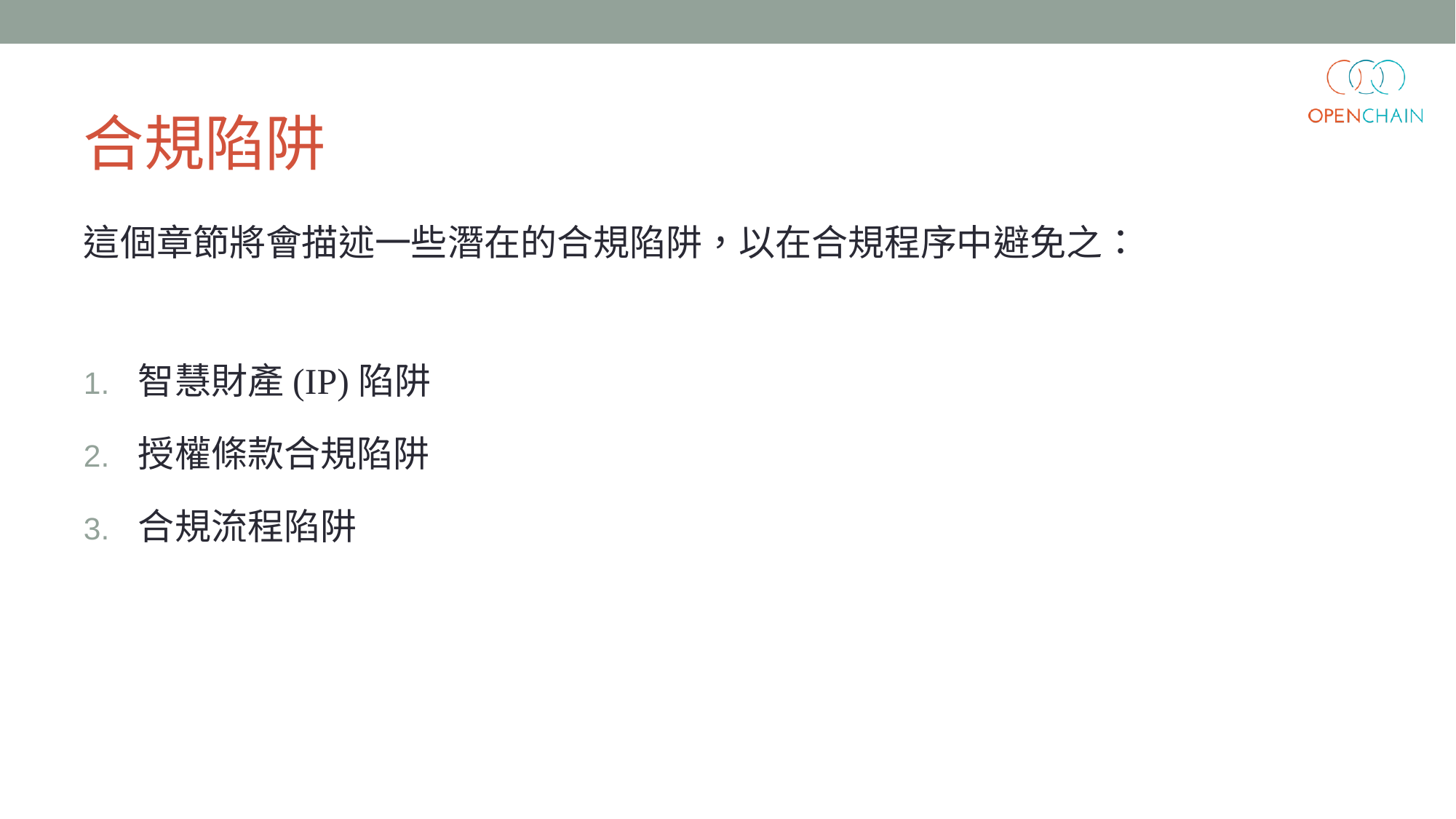

# 合規陷阱
這個章節將會描述一些潛在的合規陷阱，以在合規程序中避免之：

智慧財產(IP)陷阱
授權條款合規陷阱
合規流程陷阱